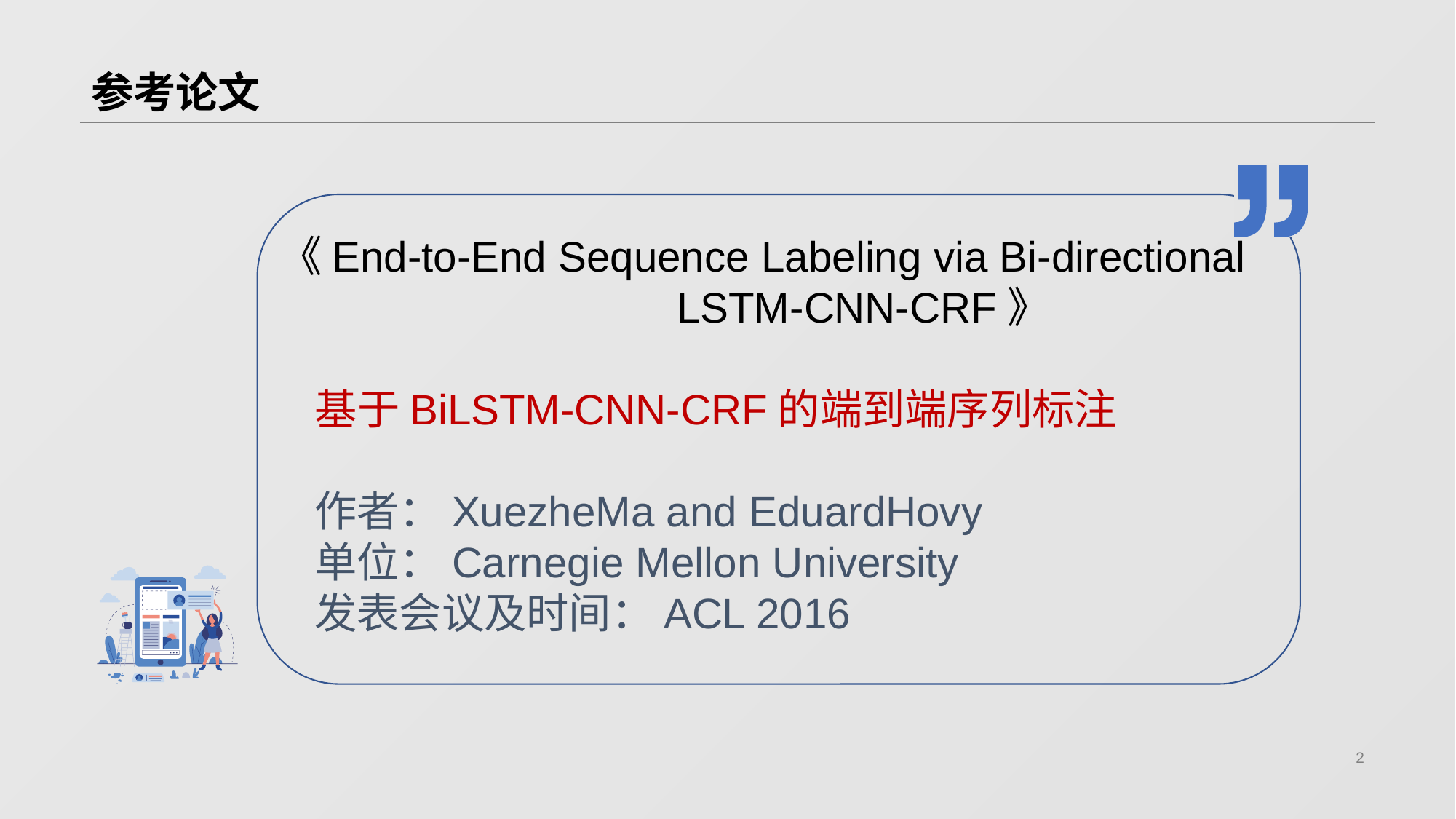

# 参考论文

《End-to-End Sequence Labeling via Bi-directional                  LSTM-CNN-CRF》

   基于BiLSTM-CNN-CRF的端到端序列标注

   作者：XuezheMa and EduardHovy
   单位：Carnegie Mellon University
   发表会议及时间：ACL 2016

2